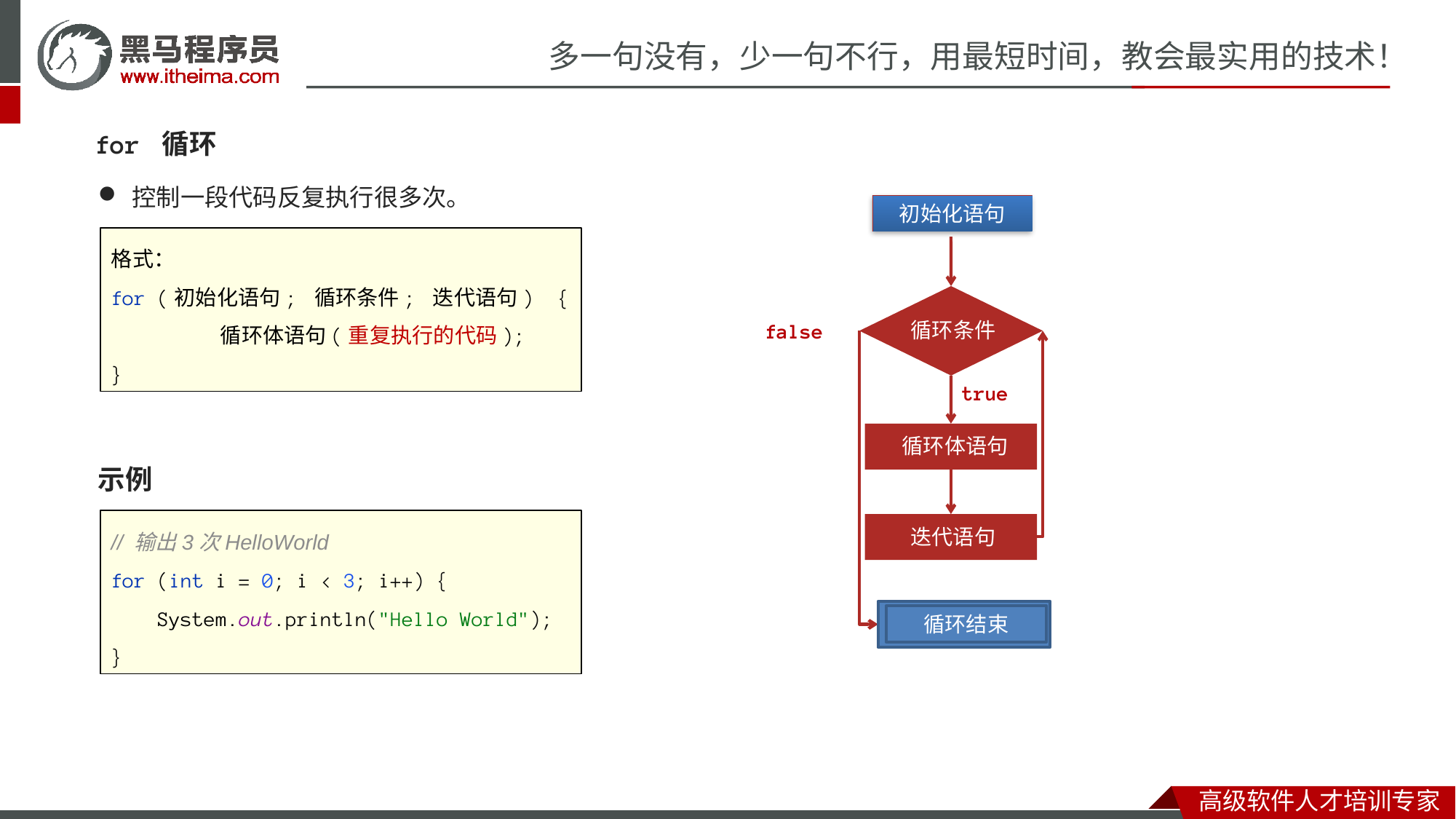

for 循环
控制一段代码反复执行很多次。
初始化语句
语句体
初始化语句
格式：
for (初始化语句; 循环条件; 迭代语句)  {
	循环体语句(重复执行的代码);
}

循环条件
false
true

循环体语句
示例
// 输出3次HelloWorld
for (int i = 0; i < 3; i++) {
    System.out.println("Hello World");
}

迭代语句

循环结束